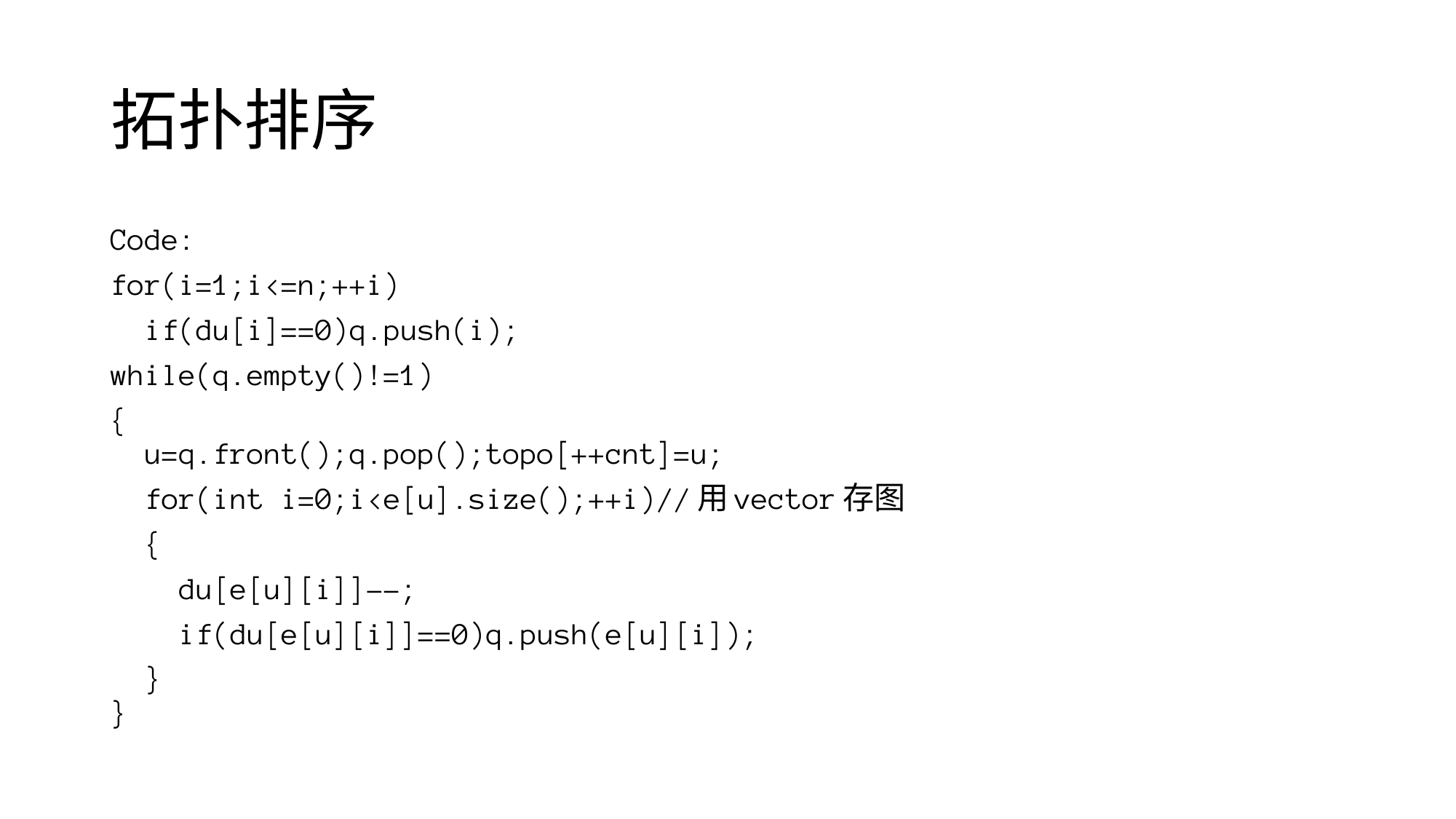

# 拓扑排序
Code:
for(i=1;i<=n;++i)
  if(du[i]==0)q.push(i);
while(q.empty()!=1)
{
  u=q.front();q.pop();topo[++cnt]=u;
  for(int i=0;i<e[u].size();++i)//用vector存图
  {
    du[e[u][i]]--;
    if(du[e[u][i]]==0)q.push(e[u][i]);
  }
}